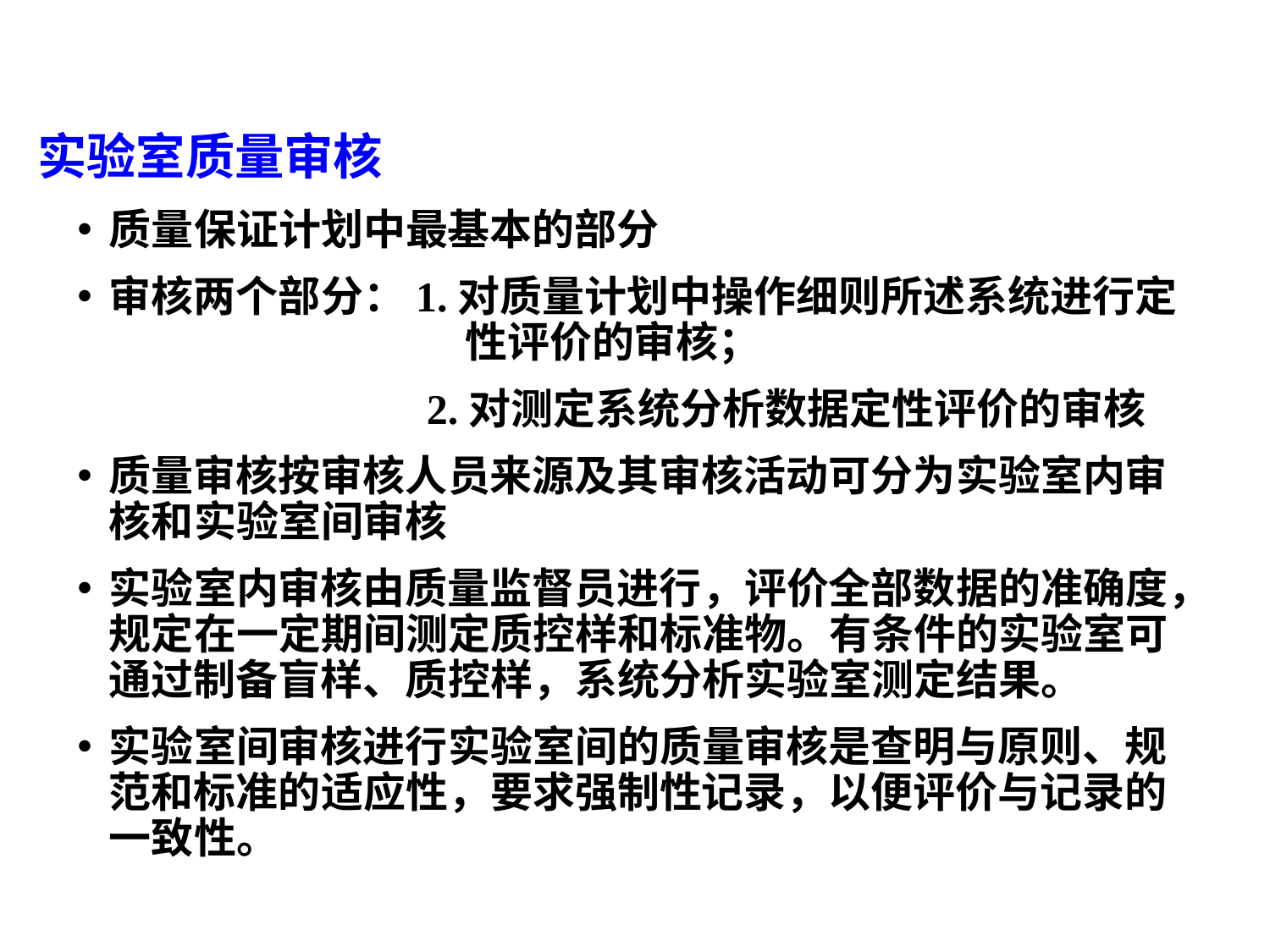

# 实验室质量审核
质量保证计划中最基本的部分
审核两个部分：1.对质量计划中操作细则所述系统进行定	                        性评价的审核；
                                 2.对测定系统分析数据定性评价的审核
质量审核按审核人员来源及其审核活动可分为实验室内审核和实验室间审核
实验室内审核由质量监督员进行，评价全部数据的准确度，规定在一定期间测定质控样和标准物。有条件的实验室可通过制备盲样、质控样，系统分析实验室测定结果。
实验室间审核进行实验室间的质量审核是查明与原则、规范和标准的适应性，要求强制性记录，以便评价与记录的一致性。